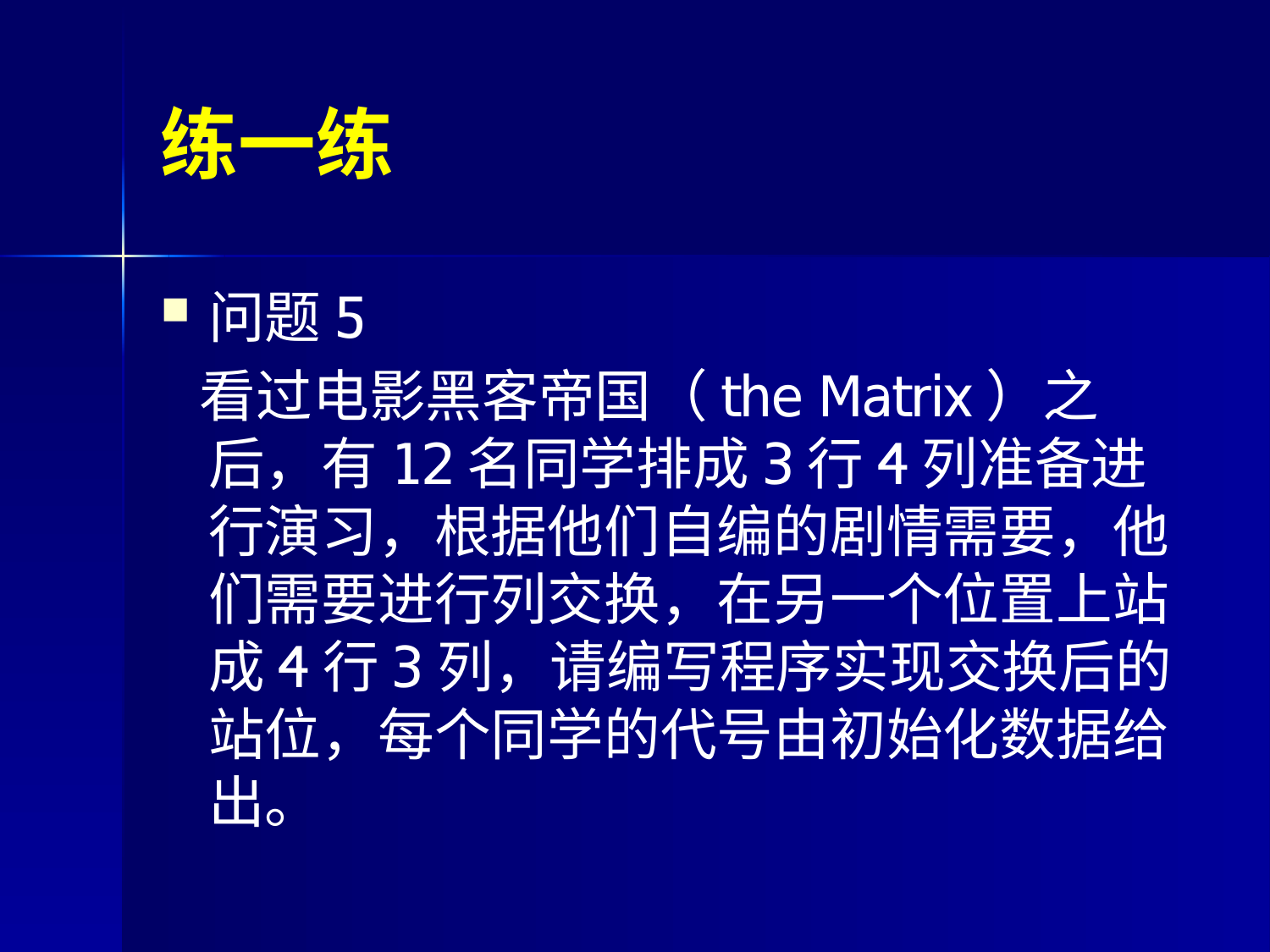

# 练一练
问题5
  看过电影黑客帝国（the Matrix）之后，有12名同学排成3行4列准备进行演习，根据他们自编的剧情需要，他们需要进行列交换，在另一个位置上站成4行3列，请编写程序实现交换后的站位，每个同学的代号由初始化数据给出。